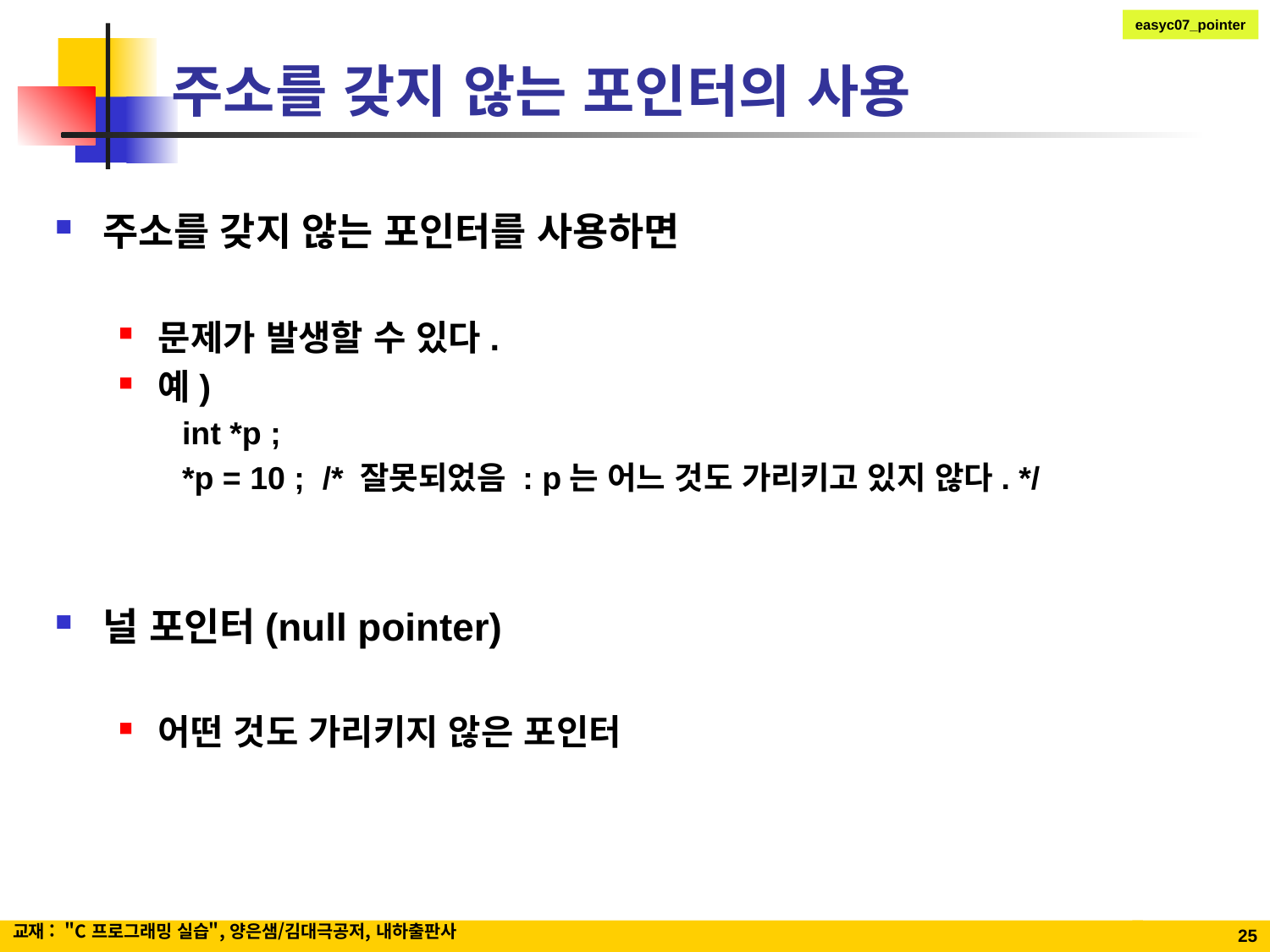

# 주소를 갖지 않는 포인터의 사용
주소를 갖지 않는 포인터를 사용하면

문제가 발생할 수 있다.
예)
int *p ;
*p = 10 ;  /* 잘못되었음 : p는 어느 것도 가리키고 있지 않다. */

널 포인터(null pointer)

어떤 것도 가리키지 않은 포인터
교재 :  "C 프로그래밍 실습", 양은샘/김대극공저, 내하출판사
25